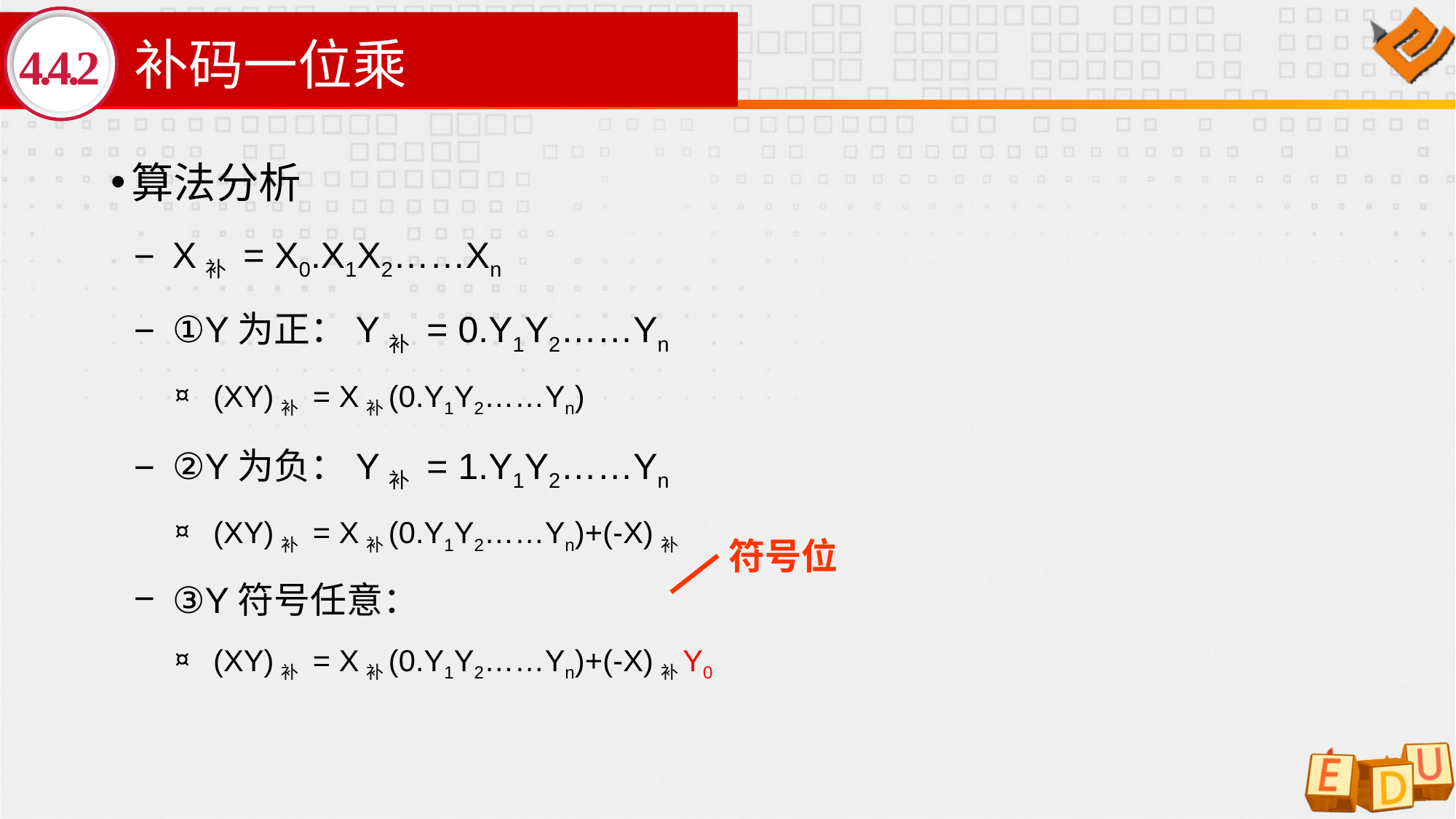

# 补码一位乘
4.4.2
算法分析
X补 = X0.X1X2……Xn
①Y为正：Y补 = 0.Y1Y2……Yn
(XY)补 = X补(0.Y1Y2……Yn)
②Y为负：Y补 = 1.Y1Y2……Yn
(XY)补 = X补(0.Y1Y2……Yn)+(-X)补
③Y符号任意：
(XY)补 = X补(0.Y1Y2……Yn)+(-X)补Y0
符号位